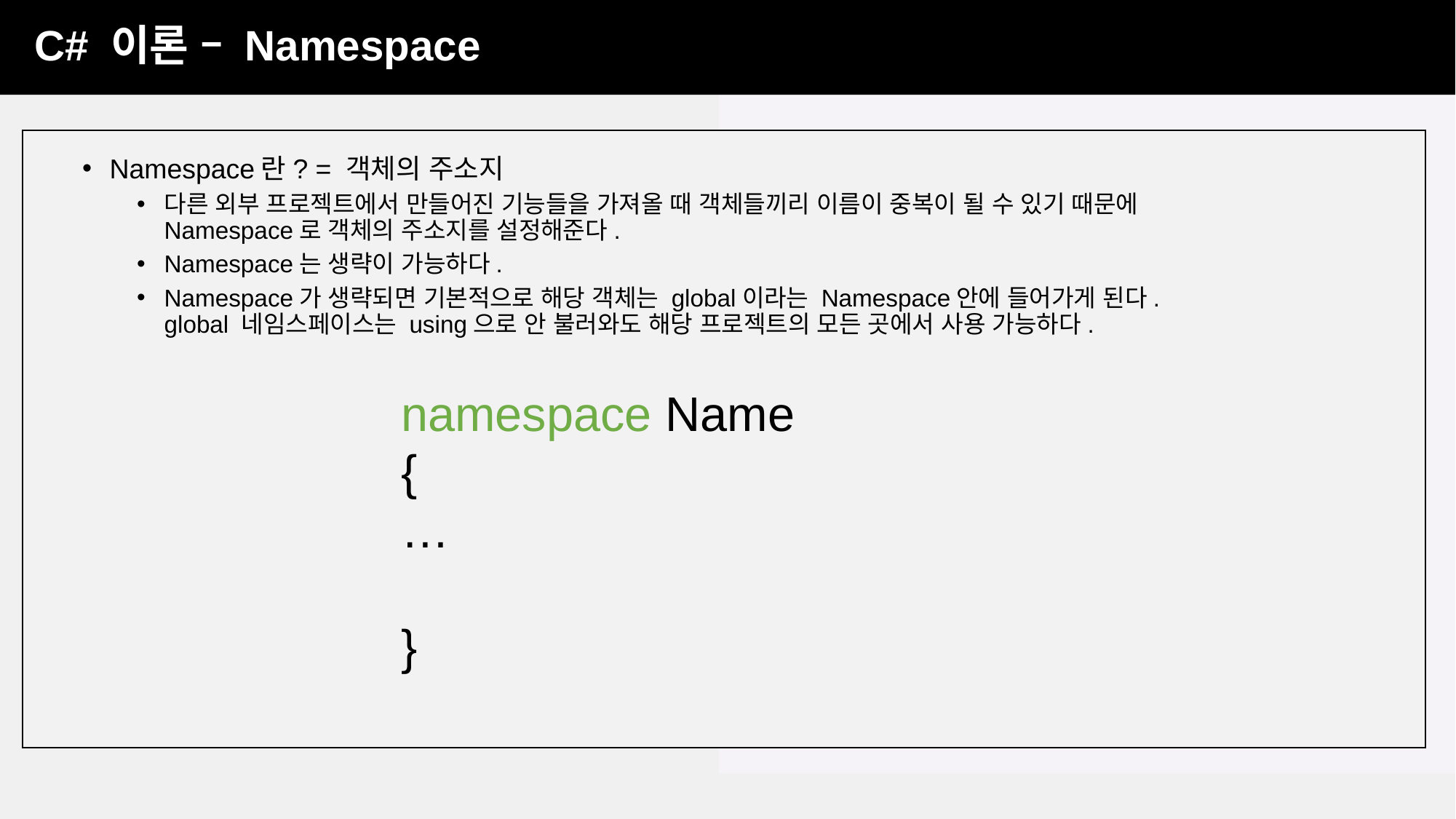

C# 이론 – Namespace
Namespace란? = 객체의 주소지
다른 외부 프로젝트에서 만들어진 기능들을 가져올 때 객체들끼리 이름이 중복이 될 수 있기 때문에
Namespace로 객체의 주소지를 설정해준다.
Namespace는 생략이 가능하다.
Namespace가 생략되면 기본적으로 해당 객체는 global이라는 Namespace안에 들어가게 된다.
global 네임스페이스는 using으로 안 불러와도 해당 프로젝트의 모든 곳에서 사용 가능하다.
namespace Name
{
…
}